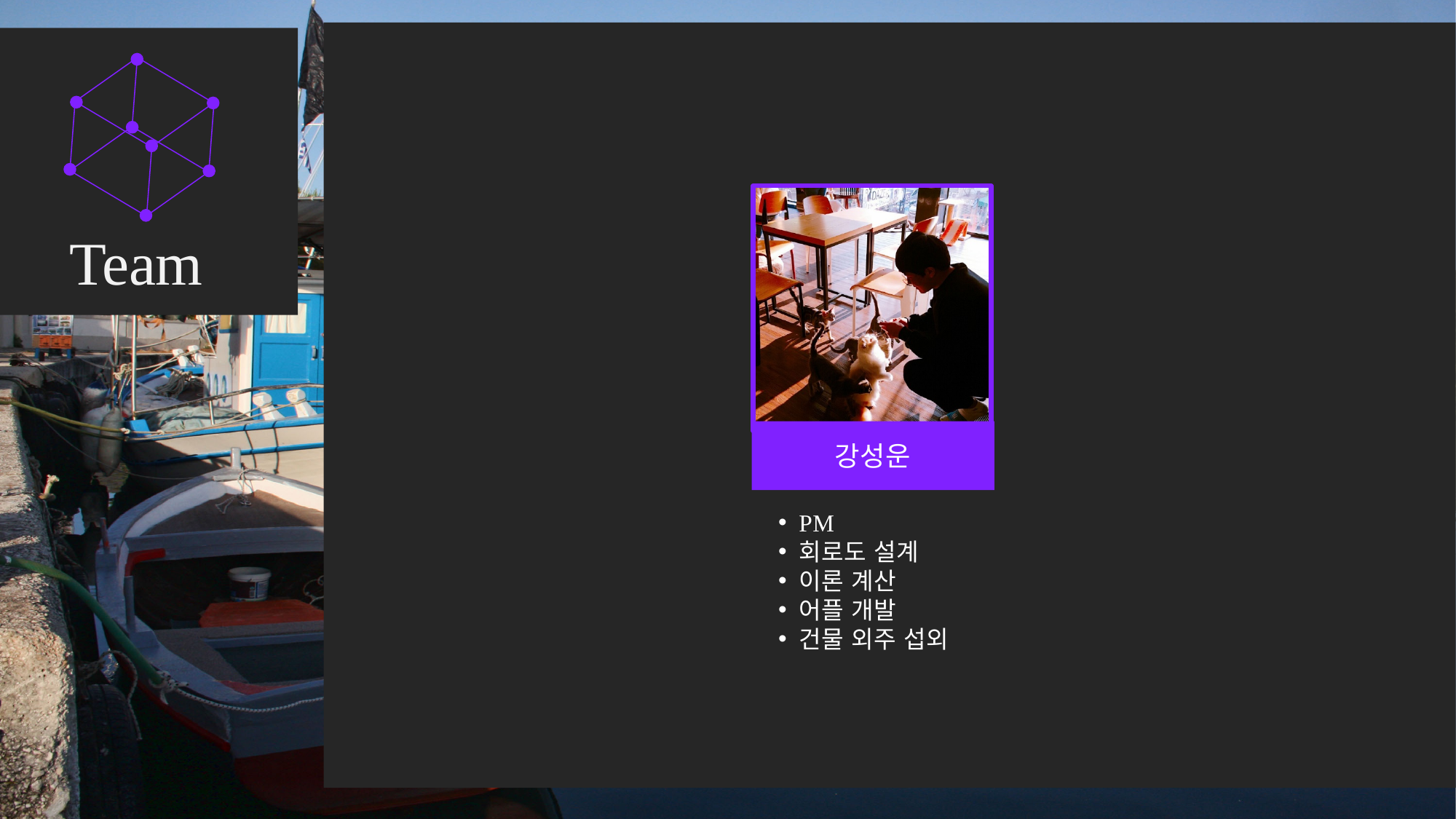

Team

강성운
PM
회로도 설계
이론 계산
어플 개발
건물 외주 섭외